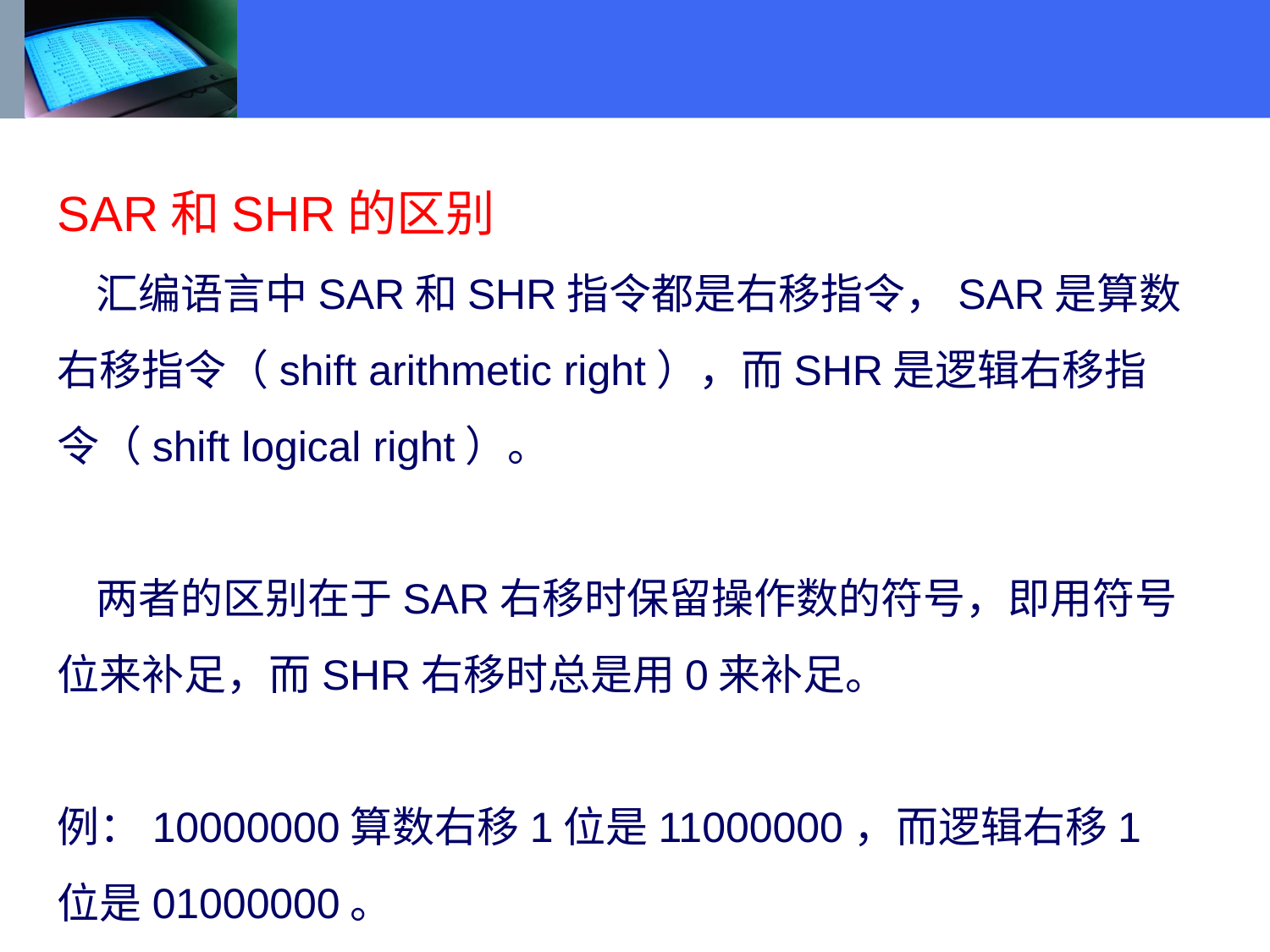

SAR和SHR的区别
   汇编语言中SAR和SHR指令都是右移指令，SAR是算数右移指令（shift arithmetic right），而SHR是逻辑右移指令（shift logical right）。

   两者的区别在于SAR右移时保留操作数的符号，即用符号位来补足，而SHR右移时总是用0来补足。

例：10000000算数右移1位是11000000，而逻辑右移1位是01000000。